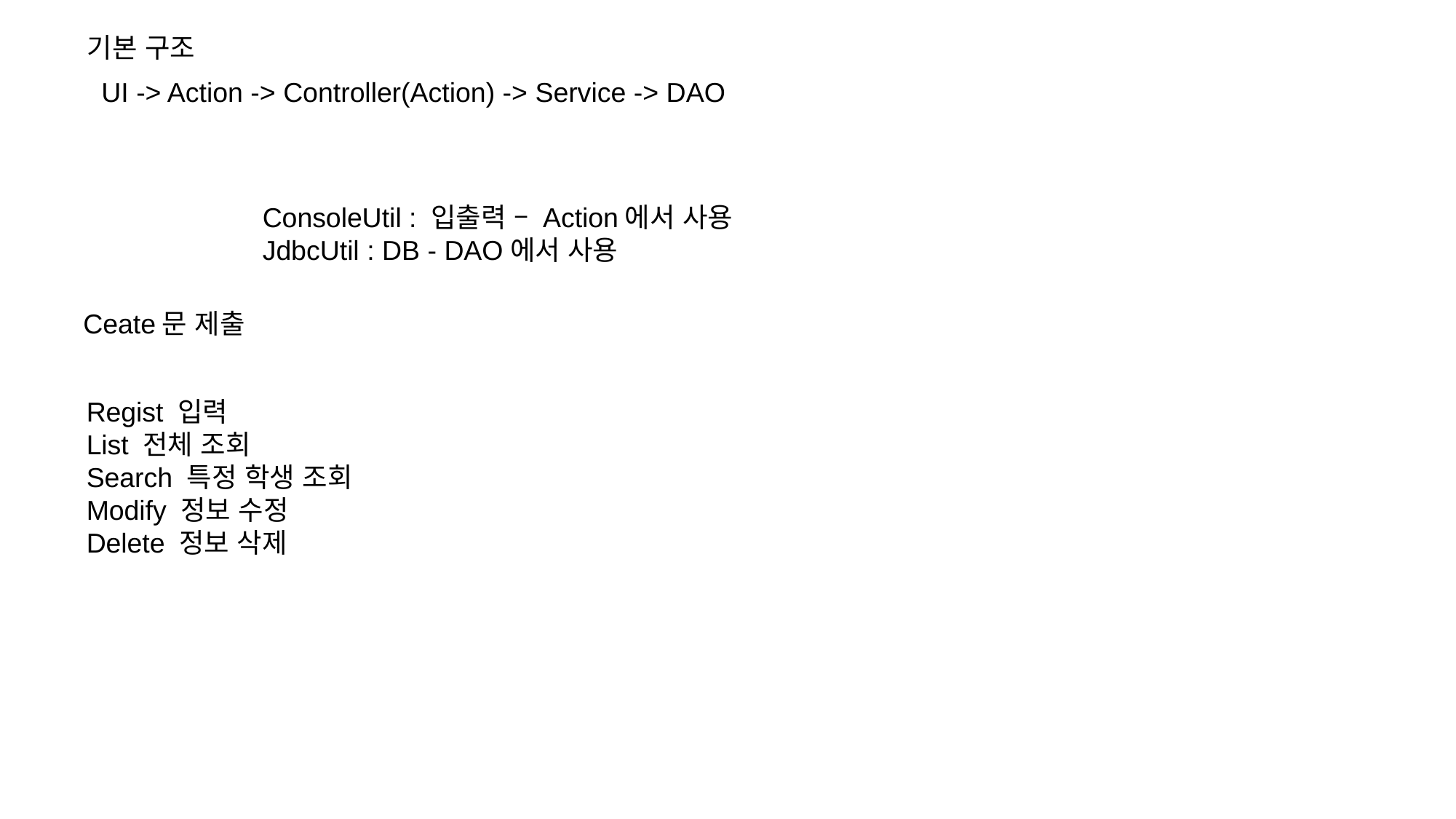

기본 구조
UI -> Action -> Controller(Action) -> Service -> DAO
ConsoleUtil : 입출력 – Action에서 사용
JdbcUtil : DB - DAO에서 사용
Ceate문 제출
Regist 입력
List 전체 조회
Search 특정 학생 조회
Modify 정보 수정
Delete 정보 삭제